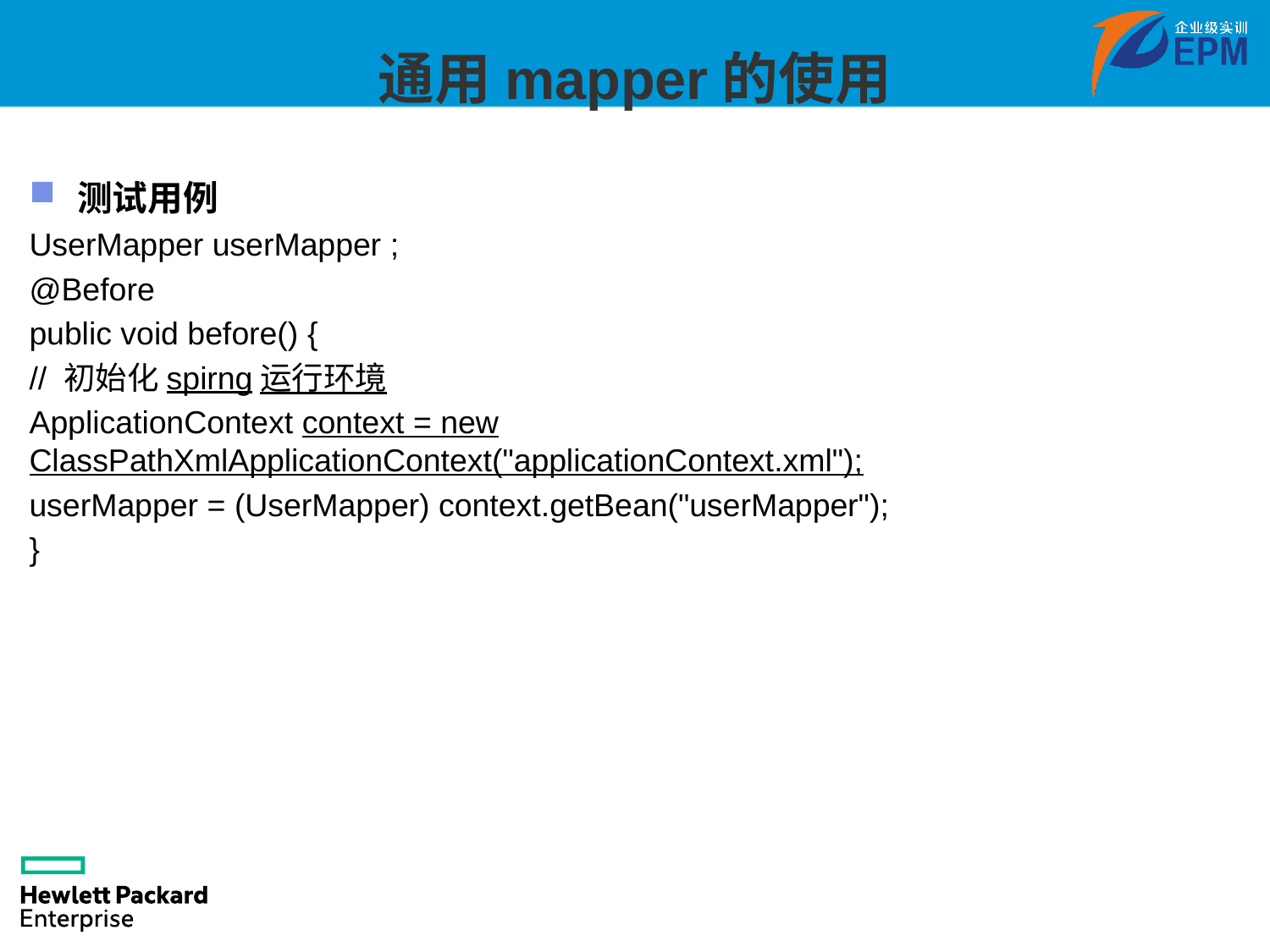

# 通用mapper的使用
测试用例
UserMapper userMapper ;
@Before
public void before() {
// 初始化spirng运行环境
ApplicationContext context = new ClassPathXmlApplicationContext("applicationContext.xml");
userMapper = (UserMapper) context.getBean("userMapper");
}